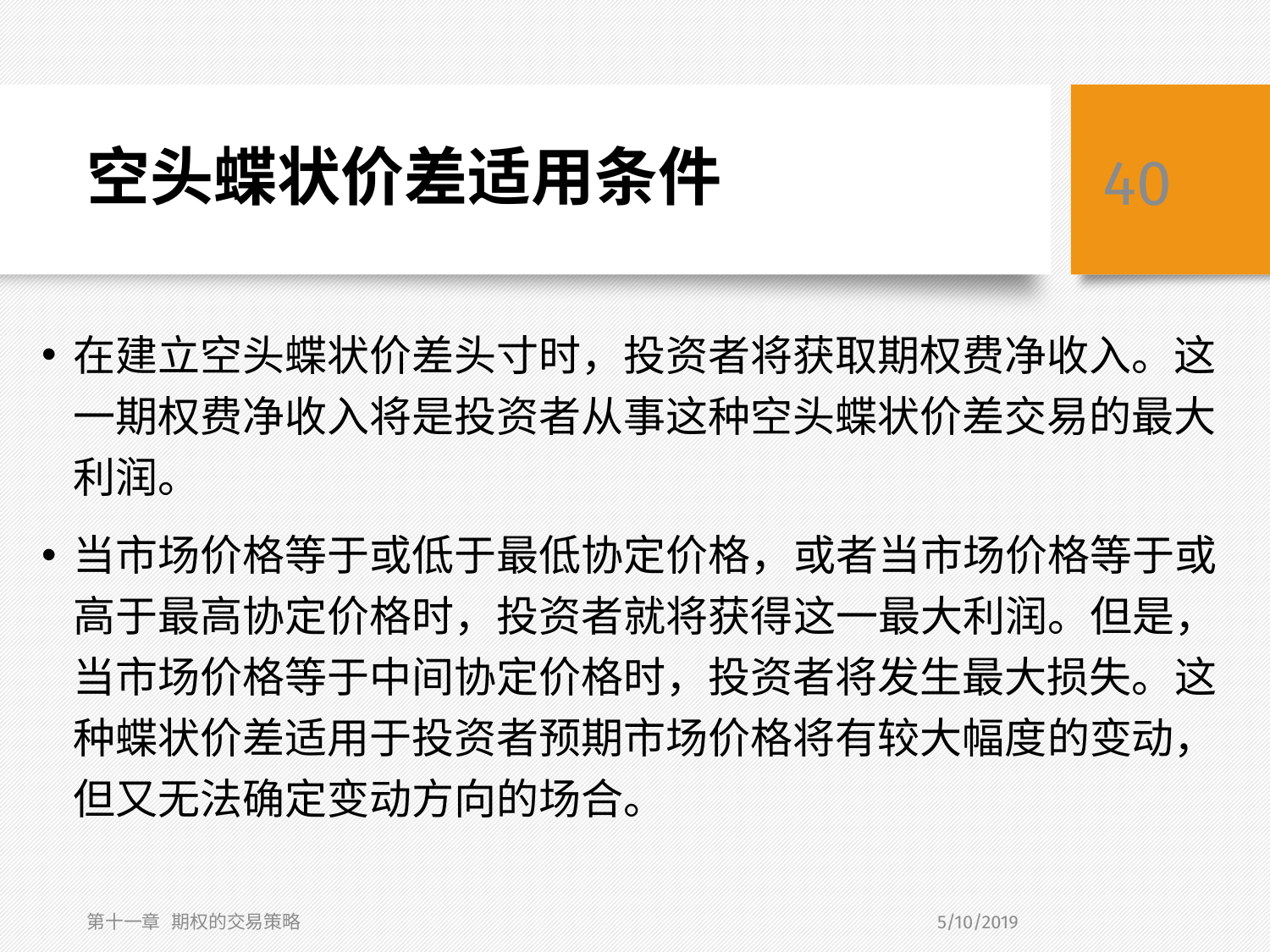

# 空头蝶状价差适用条件
40
在建立空头蝶状价差头寸时，投资者将获取期权费净收入。这一期权费净收入将是投资者从事这种空头蝶状价差交易的最大利润。
当市场价格等于或低于最低协定价格，或者当市场价格等于或高于最高协定价格时，投资者就将获得这一最大利润。但是，当市场价格等于中间协定价格时，投资者将发生最大损失。这种蝶状价差适用于投资者预期市场价格将有较大幅度的变动，但又无法确定变动方向的场合。
5/10/2019
第十一章  期权的交易策略